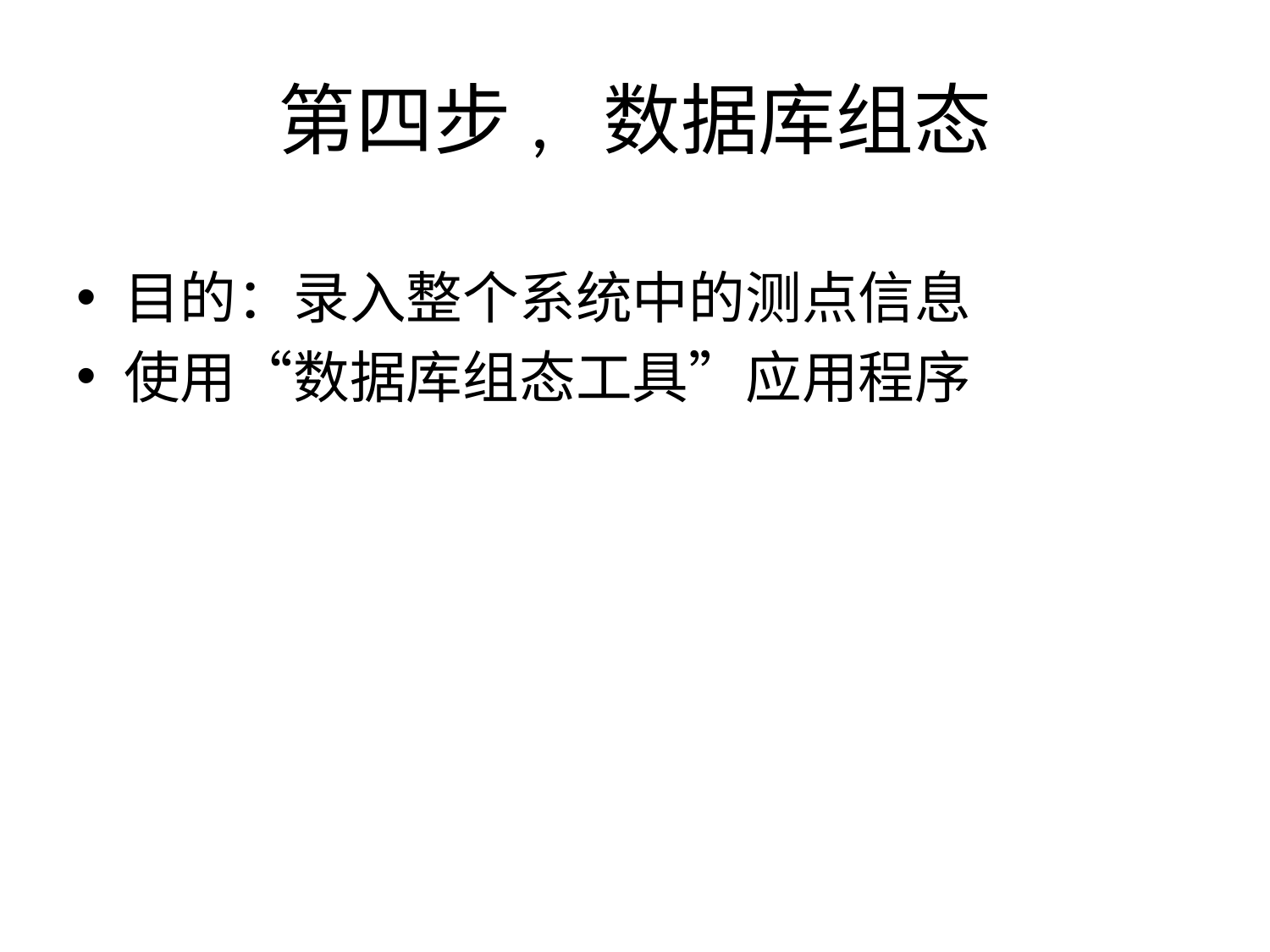

# 第四步,  数据库组态
目的：录入整个系统中的测点信息
使用“数据库组态工具”应用程序